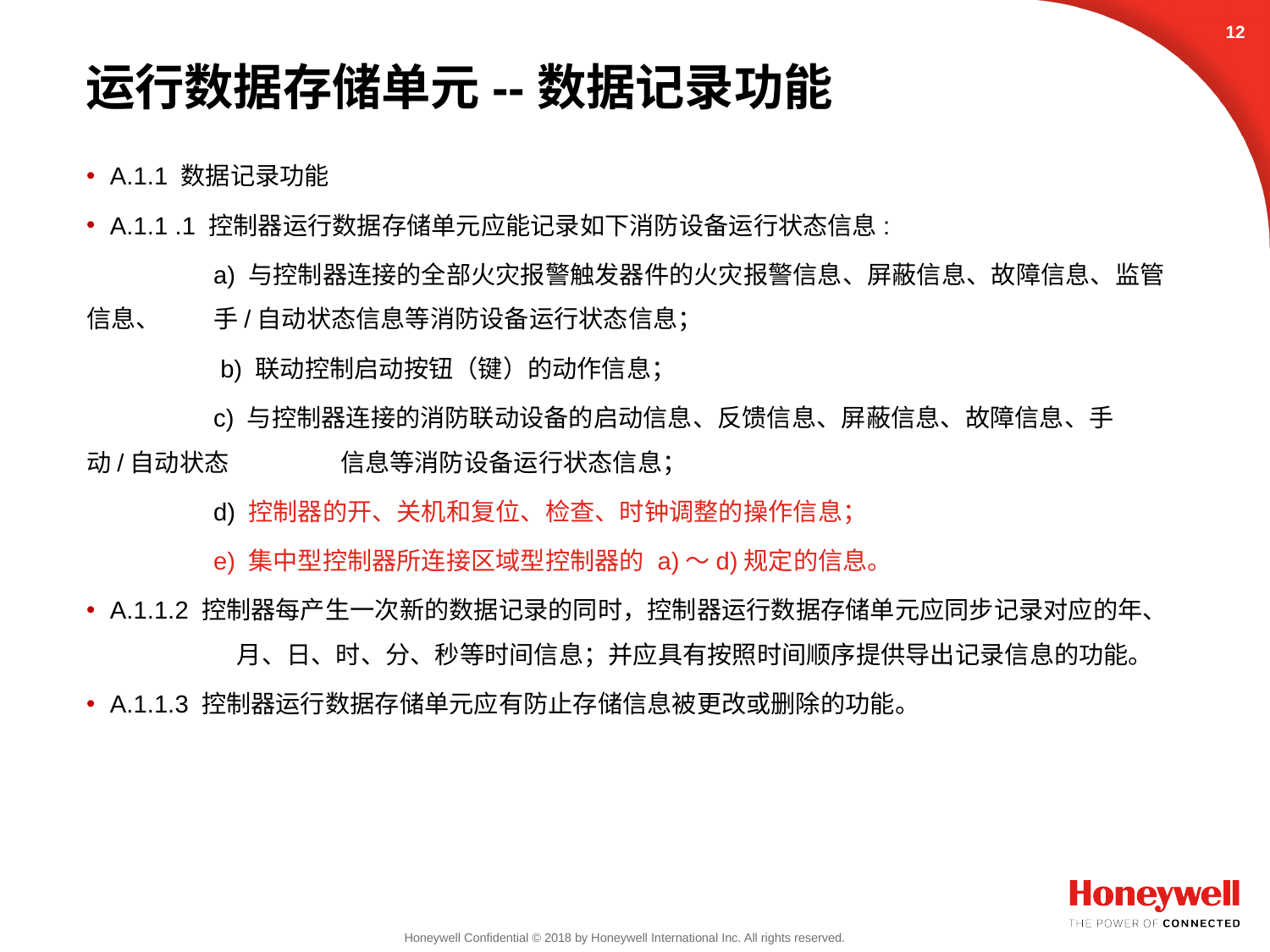

12
# 运行数据存储单元--数据记录功能
A.1.1 数据记录功能
A.1.1 .1 控制器运行数据存储单元应能记录如下消防设备运行状态信息:
      	a) 与控制器连接的全部火灾报警触发器件的火灾报警信息、屏蔽信息、故障信息、监管信息、	手/自动状态信息等消防设备运行状态信息；
     	 b) 联动控制启动按钮（键）的动作信息；
      	c) 与控制器连接的消防联动设备的启动信息、反馈信息、屏蔽信息、故障信息、手动/自动状态	信息等消防设备运行状态信息；
      	d) 控制器的开、关机和复位、检查、时钟调整的操作信息；
      	e) 集中型控制器所连接区域型控制器的 a)～d)规定的信息。
A.1.1.2 控制器每产生一次新的数据记录的同时，控制器运行数据存储单元应同步记录对应的年、	月、日、时、分、秒等时间信息；并应具有按照时间顺序提供导出记录信息的功能。
A.1.1.3 控制器运行数据存储单元应有防止存储信息被更改或删除的功能。